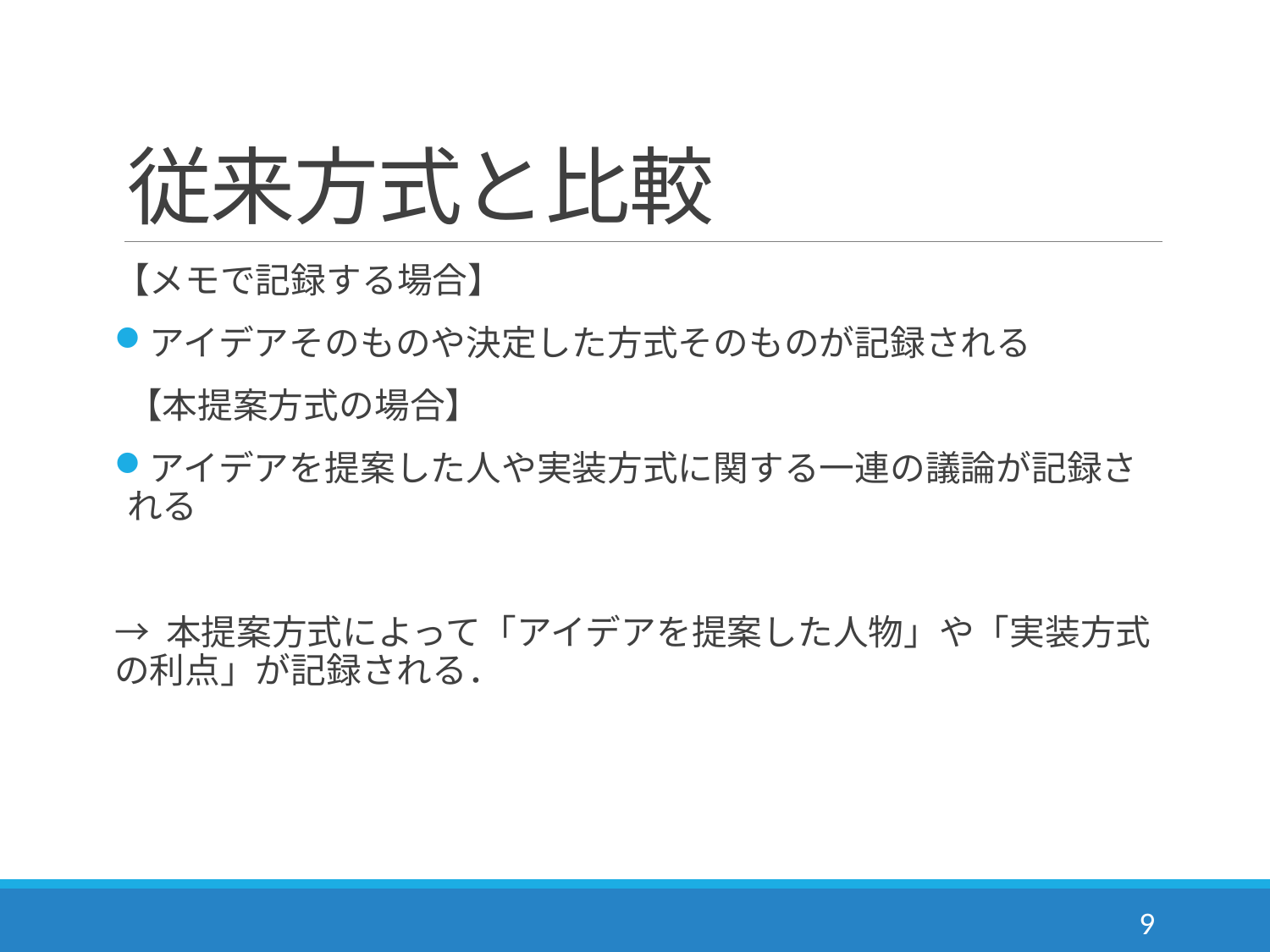

# 従来方式と比較
【メモで記録する場合】
アイデアそのものや決定した方式そのものが記録される
【本提案方式の場合】
アイデアを提案した人や実装方式に関する一連の議論が記録される

→ 本提案方式によって「アイデアを提案した人物」や「実装方式の利点」が記録される．
9